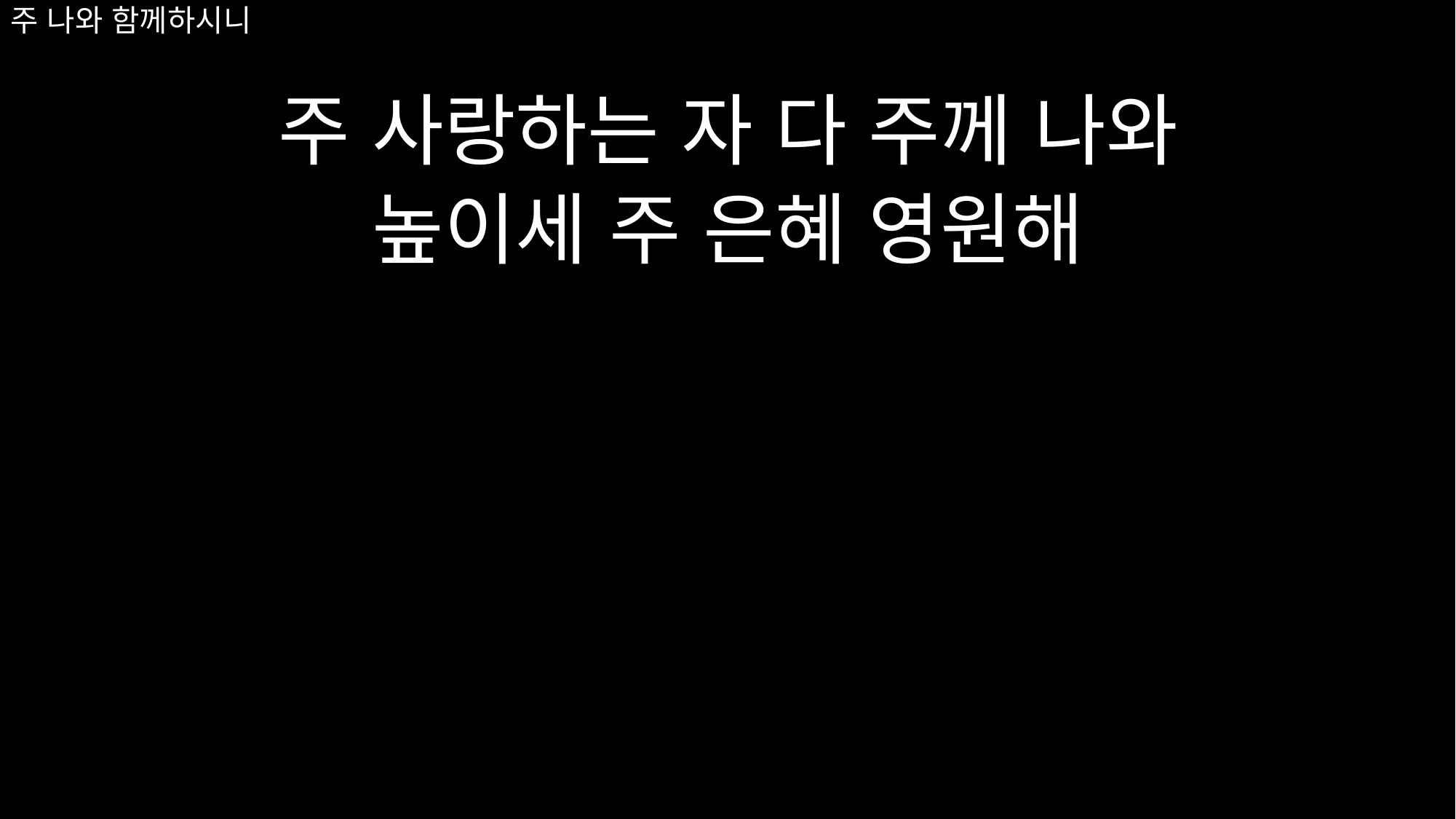

주 사랑하는 자 다 주께 나와
높이세 주 은혜 영원해

# 주 나와 함께하시니